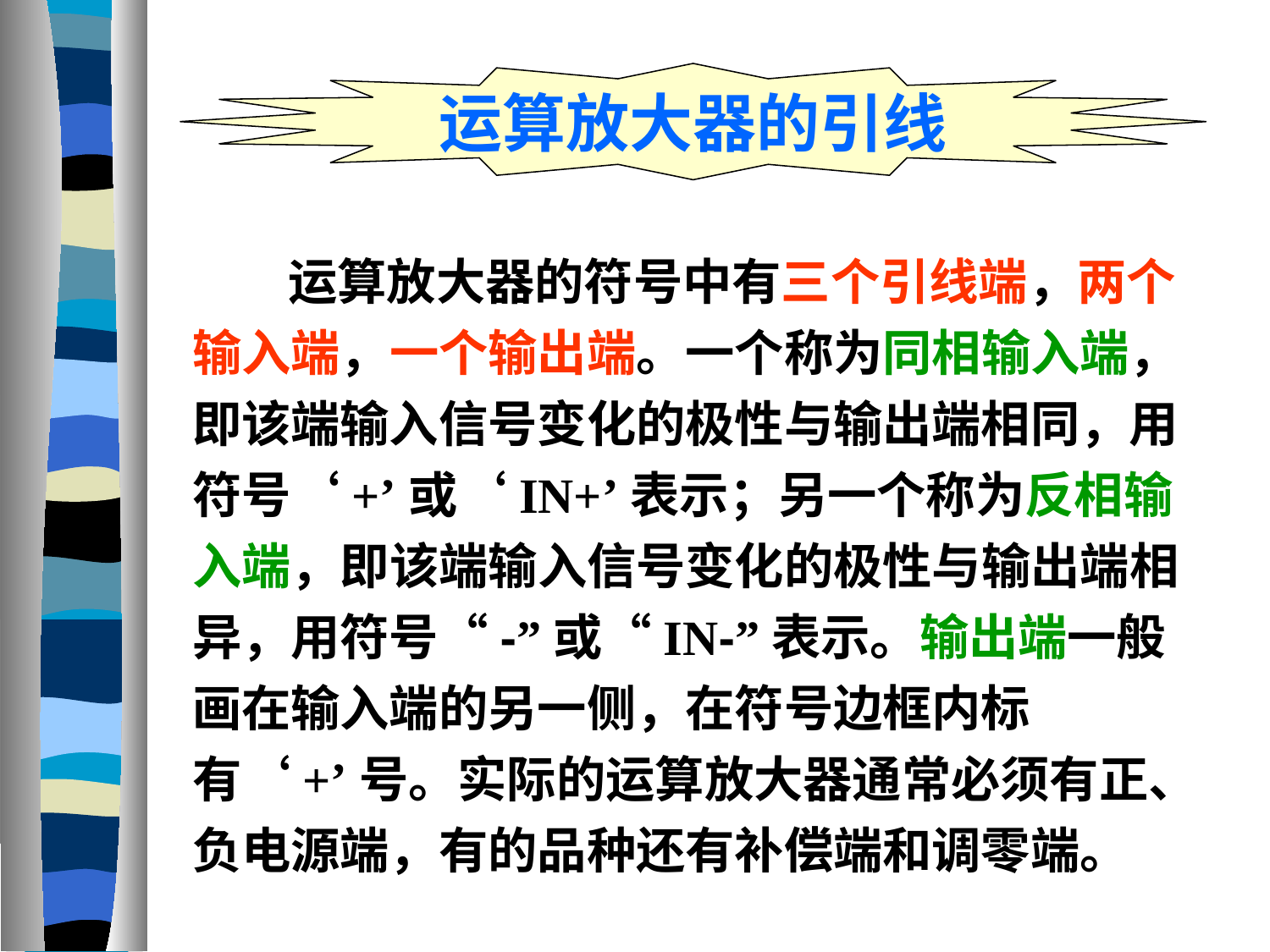

运算放大器的引线

         运算放大器的符号中有三个引线端，两个输入端，一个输出端。一个称为同相输入端，即该端输入信号变化的极性与输出端相同，用符号‘+’或‘IN+’表示；另一个称为反相输入端，即该端输入信号变化的极性与输出端相异，用符号“-”或“IN-”表示。输出端一般画在输入端的另一侧，在符号边框内标有‘+’号。实际的运算放大器通常必须有正、负电源端，有的品种还有补偿端和调零端。